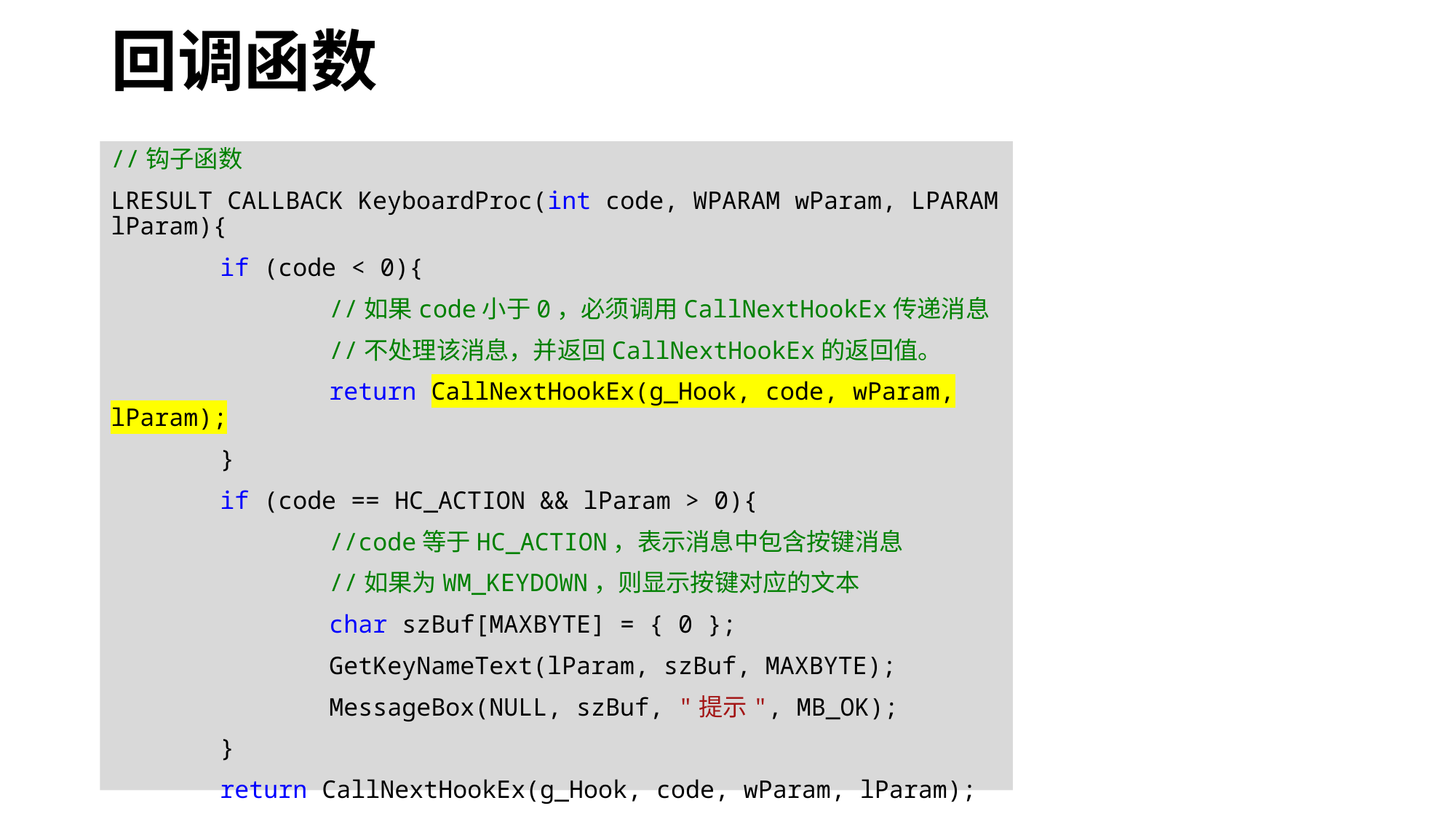

# 回调函数
//钩子函数
LRESULT CALLBACK KeyboardProc(int code, WPARAM wParam, LPARAM lParam){
	if (code < 0){
		//如果code小于0，必须调用CallNextHookEx传递消息
		//不处理该消息，并返回CallNextHookEx的返回值。
		return CallNextHookEx(g_Hook, code, wParam, lParam);
	}
	if (code == HC_ACTION && lParam > 0){
		//code等于HC_ACTION，表示消息中包含按键消息
		//如果为WM_KEYDOWN，则显示按键对应的文本
		char szBuf[MAXBYTE] = { 0 };
		GetKeyNameText(lParam, szBuf, MAXBYTE);
		MessageBox(NULL, szBuf, "提示", MB_OK);
	}
	return CallNextHookEx(g_Hook, code, wParam, lParam);
}